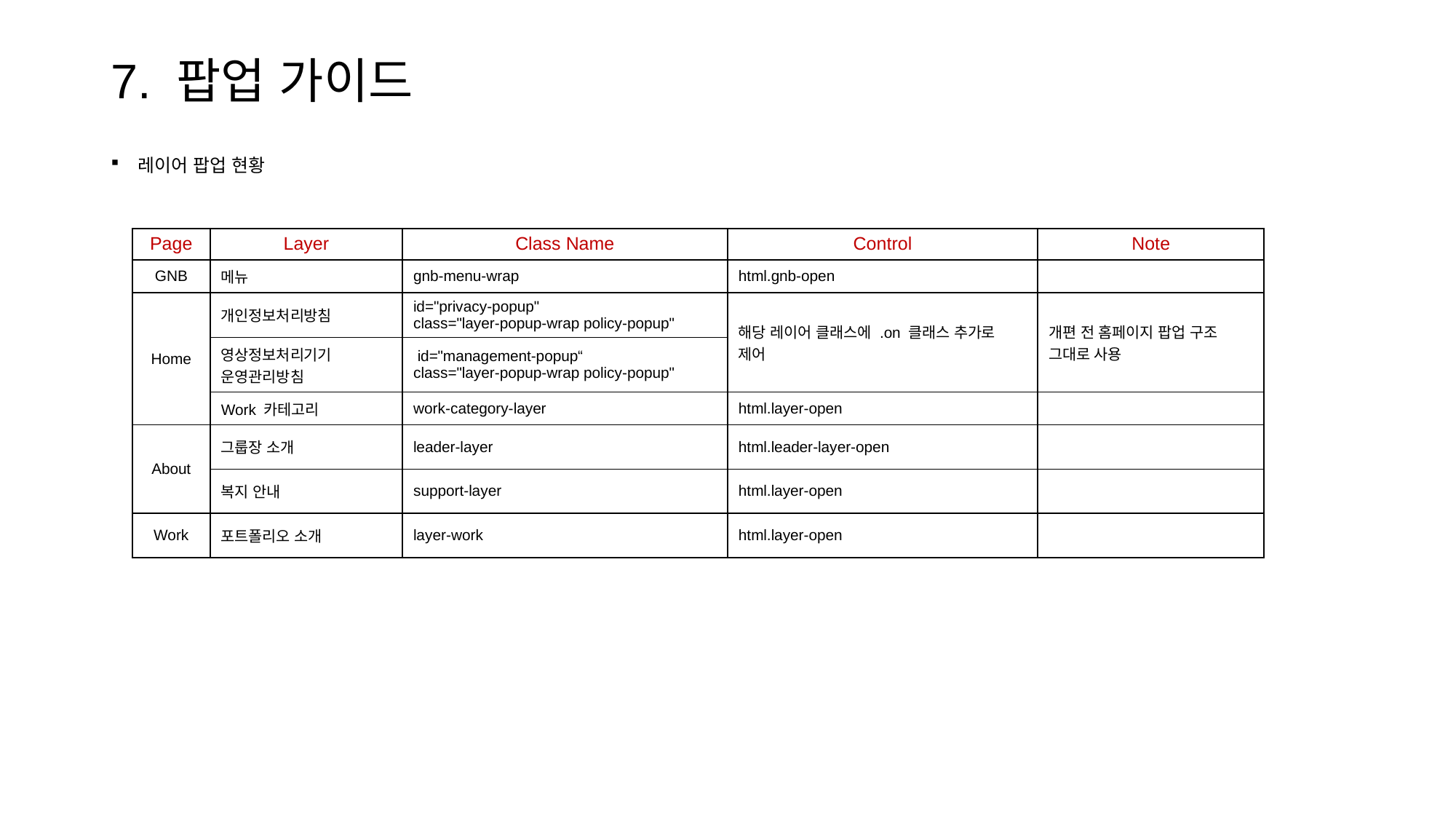

# 7. 팝업 가이드
레이어 팝업 현황
| Page | Layer | Class Name | Control | Note |
| --- | --- | --- | --- | --- |
| GNB | 메뉴 | gnb-menu-wrap | html.gnb-open |  |
| Home | 개인정보처리방침 | id="privacy-popup" class="layer-popup-wrap policy-popup" | 해당 레이어 클래스에 .on 클래스 추가로 제어 | 개편 전 홈페이지 팝업 구조 그대로 사용 |
|  | 영상정보처리기기 운영관리방침 | id="management-popup“ class="layer-popup-wrap policy-popup" |  |  |
|  | Work 카테고리 | work-category-layer | html.layer-open |  |
| About | 그룹장 소개 | leader-layer | html.leader-layer-open |  |
|  | 복지 안내 | support-layer | html.layer-open |  |
| Work | 포트폴리오 소개 | layer-work | html.layer-open |  |